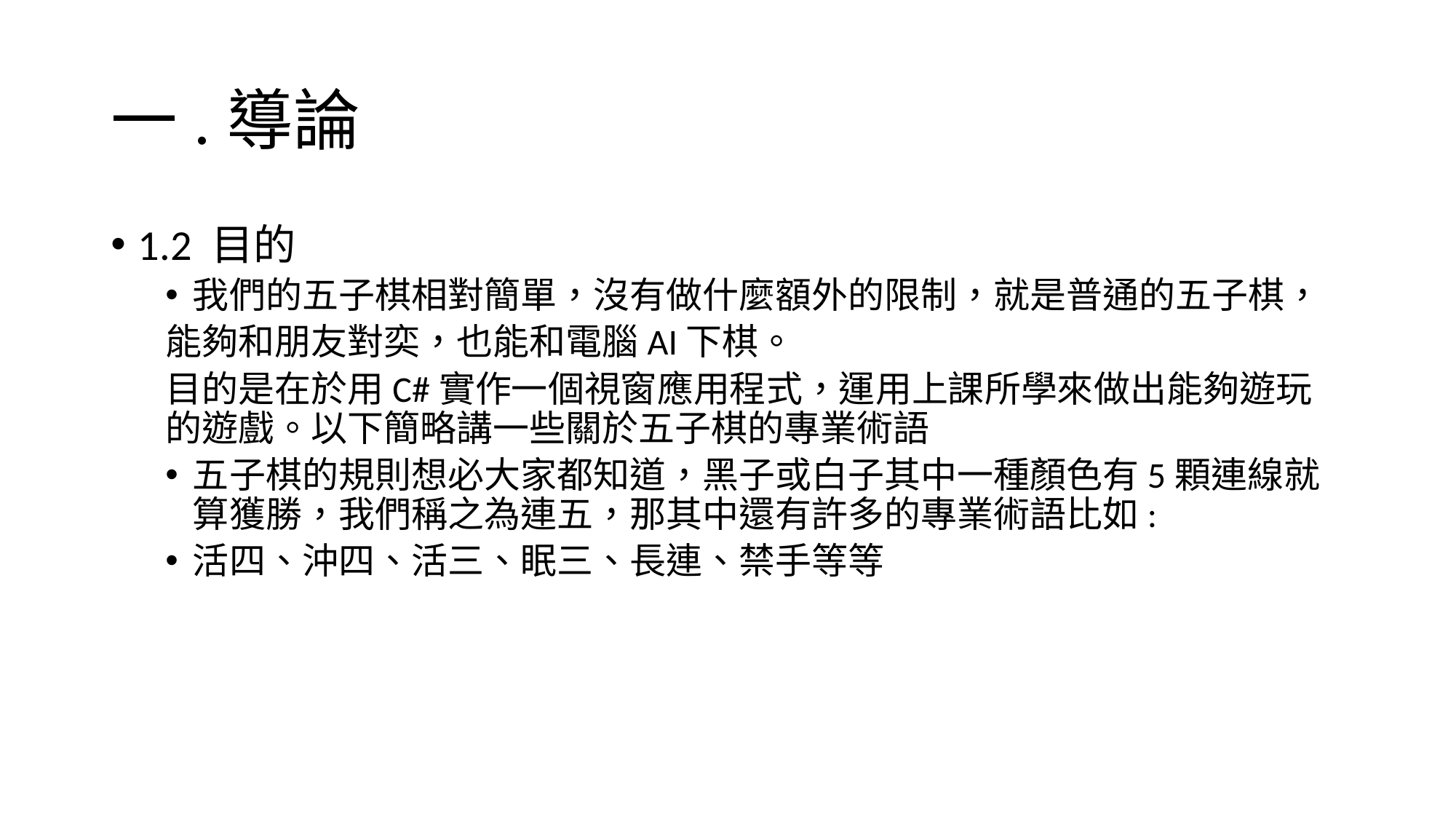

# 一.導論
1.2 目的
我們的五子棋相對簡單，沒有做什麼額外的限制，就是普通的五子棋，
能夠和朋友對奕，也能和電腦AI下棋。
目的是在於用C#實作一個視窗應用程式，運用上課所學來做出能夠遊玩的遊戲。以下簡略講一些關於五子棋的專業術語
五子棋的規則想必大家都知道，黑子或白子其中一種顏色有5顆連線就算獲勝，我們稱之為連五，那其中還有許多的專業術語比如:
活四、沖四、活三、眠三、長連、禁手等等